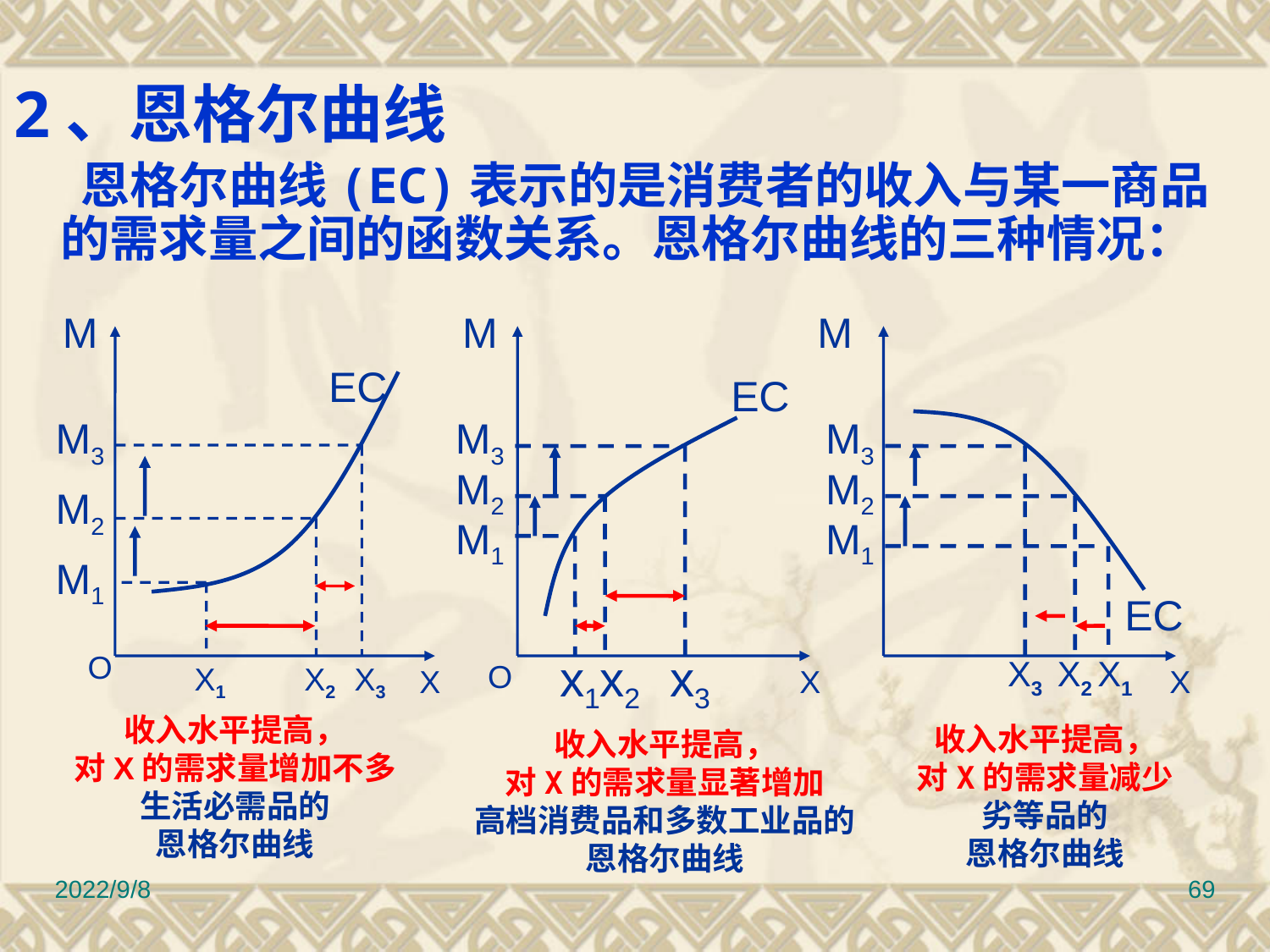

2、恩格尔曲线
     恩格尔曲线(EC)表示的是消费者的收入与某一商品的需求量之间的函数关系。恩格尔曲线的三种情况：
M
M
M

EC
EC

M3
M3
M3

M2
M2
M2

M1
M1

M1

EC

O
O

X1
X2
X3

X3
X2
X1
X
X
X
x1
x2
x3
收入水平提高，
对X的需求量增加不多
生活必需品的
恩格尔曲线
收入水平提高，
对X的需求量显著增加
高档消费品和多数工业品的
恩格尔曲线
收入水平提高，
对X的需求量减少
劣等品的
恩格尔曲线
2022/9/8
69